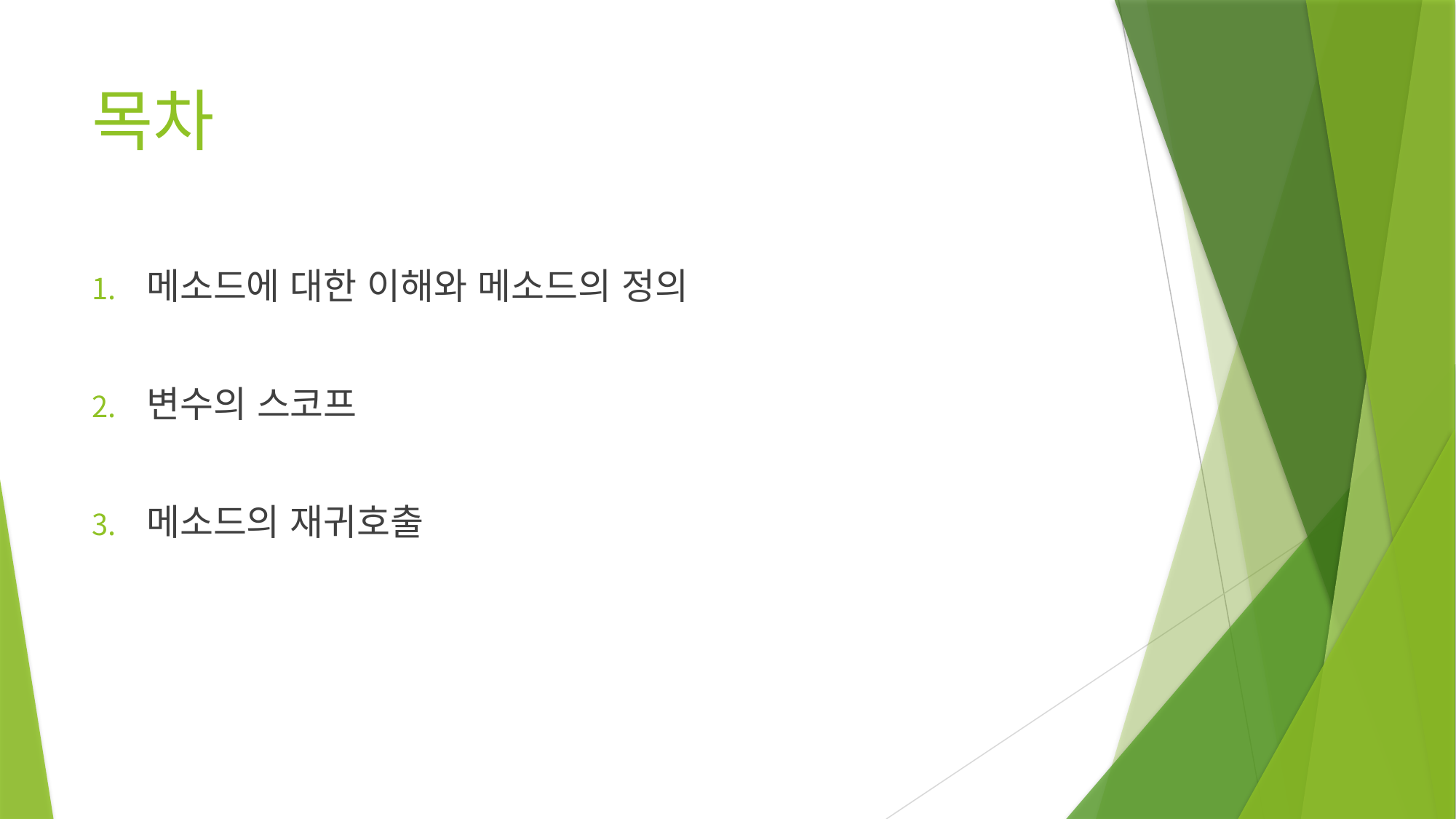

# 목차
메소드에 대한 이해와 메소드의 정의

변수의 스코프

메소드의 재귀호출